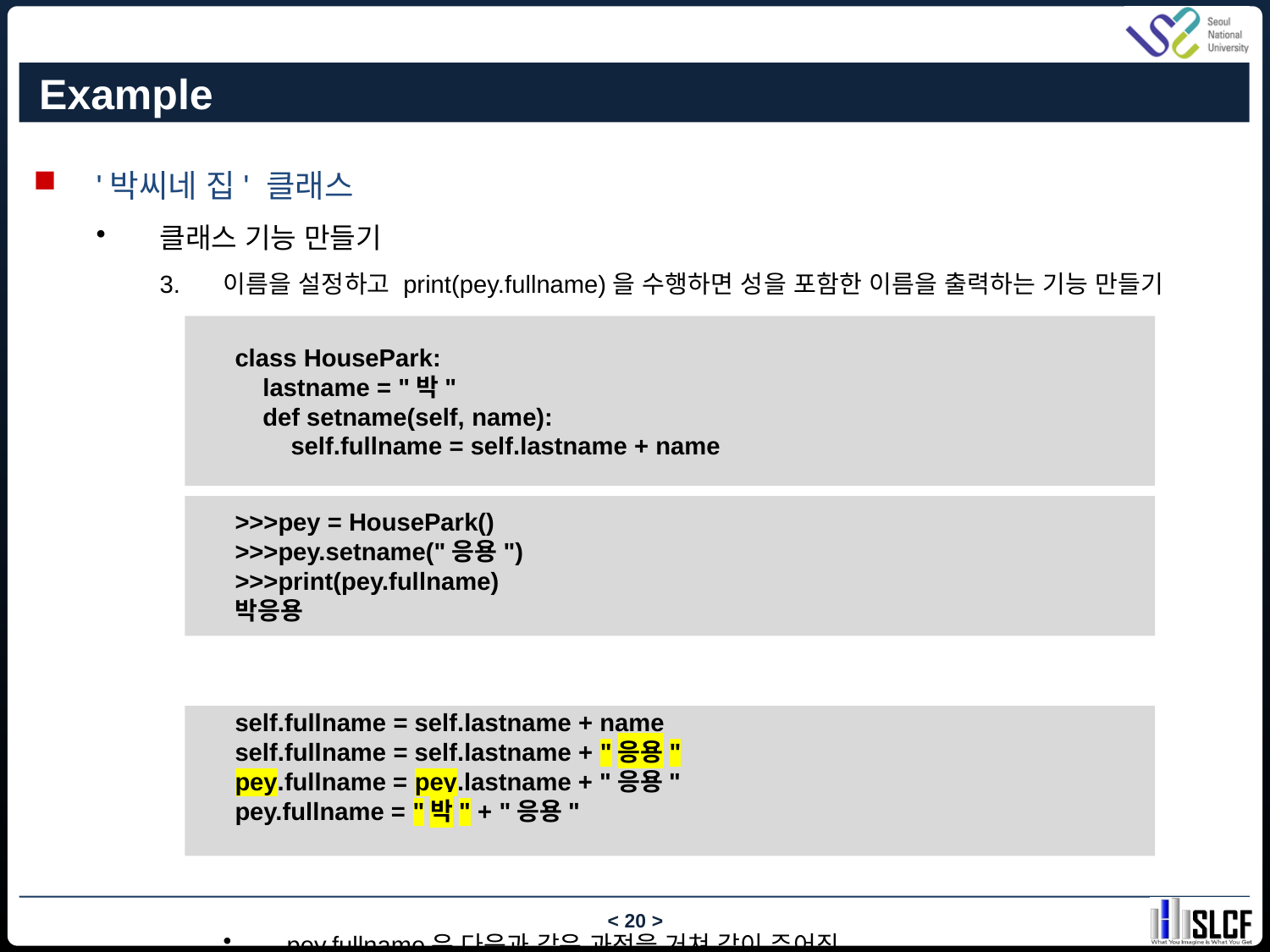

# Example
'박씨네 집' 클래스
클래스 기능 만들기
이름을 설정하고 print(pey.fullname)을 수행하면 성을 포함한 이름을 출력하는 기능 만들기

pey.fullname은 다음과 같은 과정을 거쳐 값이 주어짐
class HousePark:
    lastname = "박"
    def setname(self, name):
        self.fullname = self.lastname + name
>>>pey = HousePark()
>>>pey.setname("응용")
>>>print(pey.fullname)
박응용
self.fullname = self.lastname + name
self.fullname = self.lastname + "응용"
pey.fullname = pey.lastname + "응용"
pey.fullname = "박" + "응용"